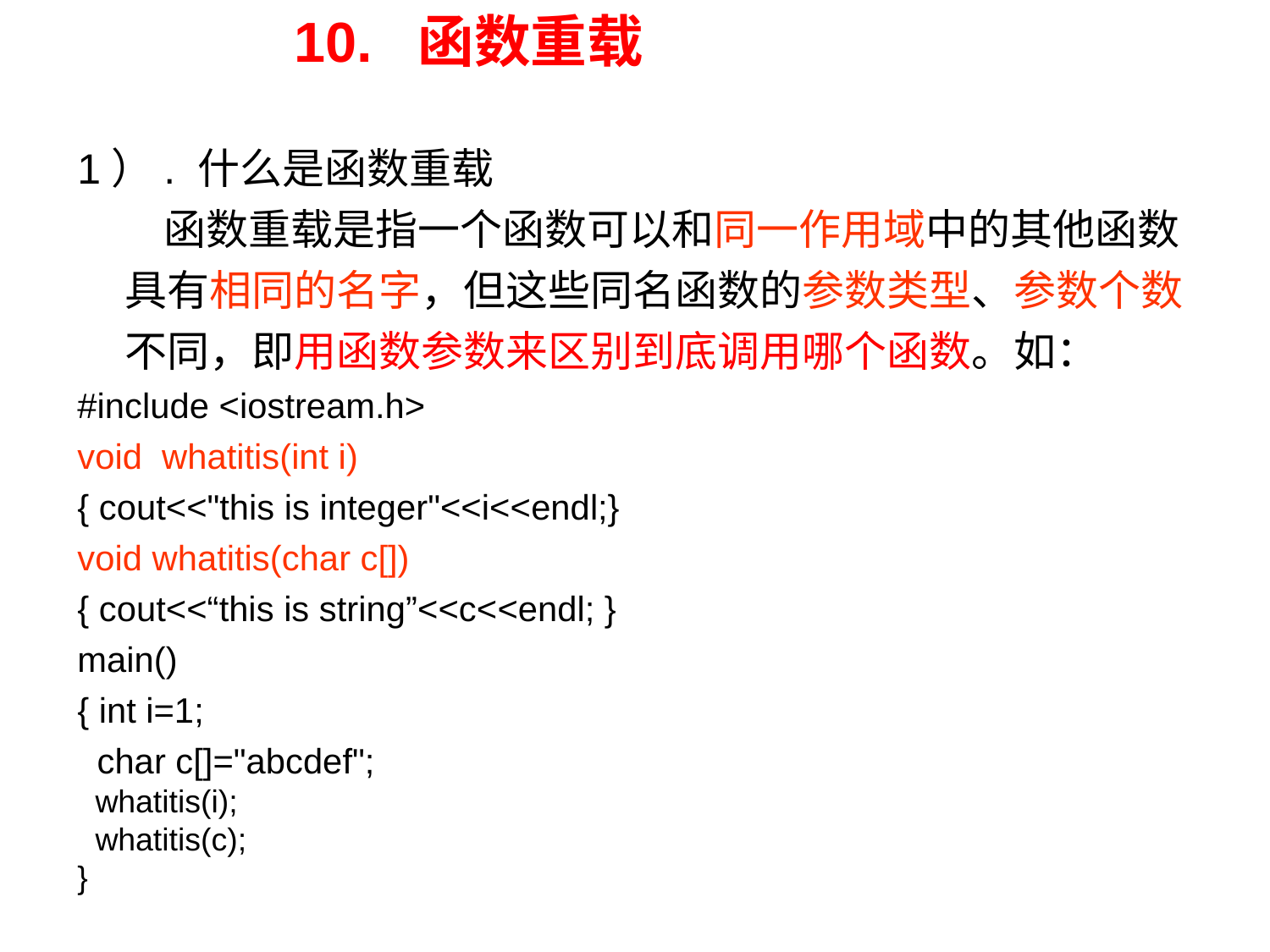

10.  函数重载
1）. 什么是函数重载
        函数重载是指一个函数可以和同一作用域中的其他函数具有相同的名字，但这些同名函数的参数类型、参数个数不同，即用函数参数来区别到底调用哪个函数。如：
#include <iostream.h>
void  whatitis(int i)
{ cout<<"this is integer"<<i<<endl;}
void whatitis(char c[])
{ cout<<“this is string”<<c<<endl; }
main()
{ int i=1;
  char c[]="abcdef";
  whatitis(i);
  whatitis(c);
}